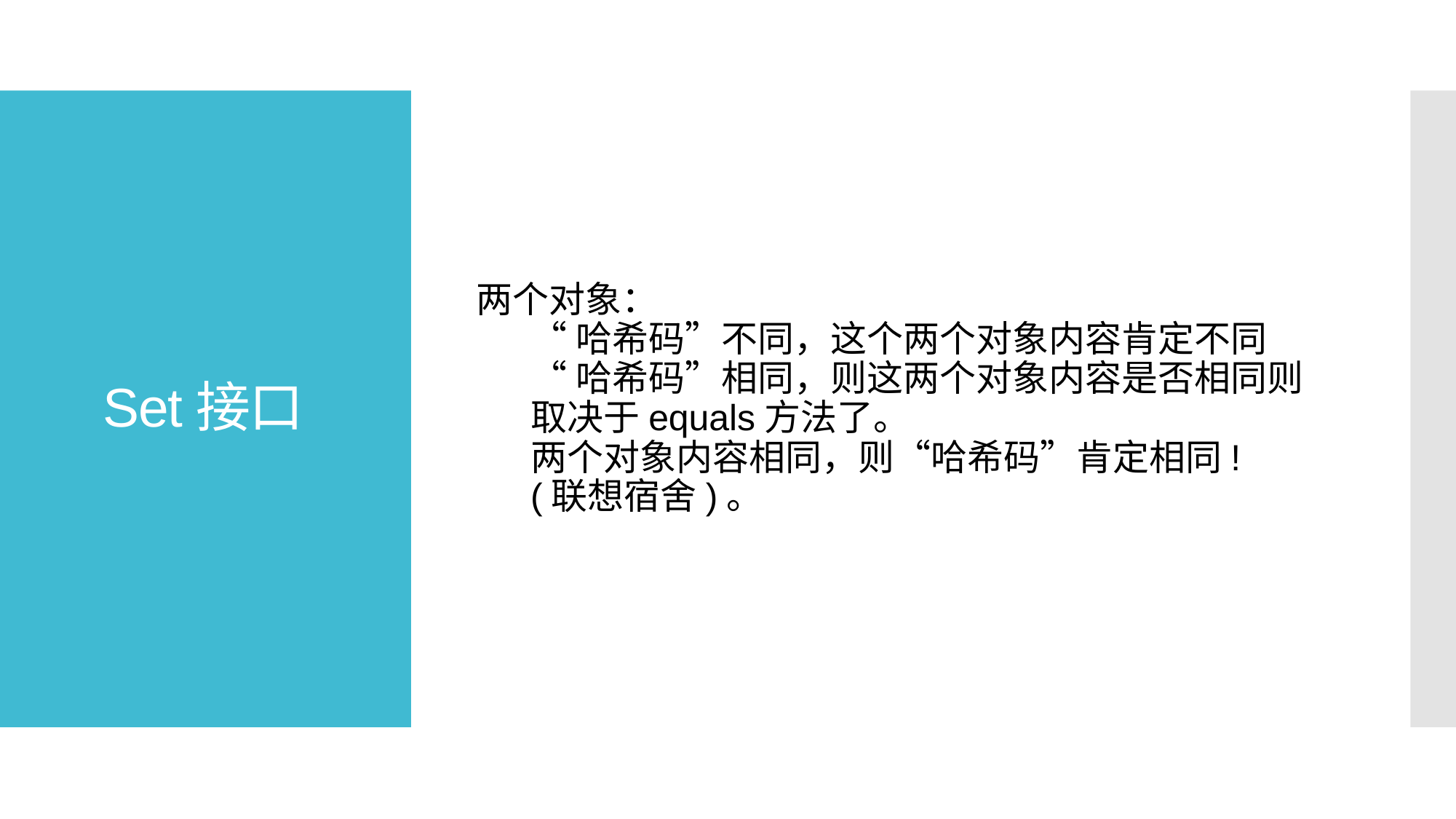

# Set接口
两个对象：
“哈希码”不同，这个两个对象内容肯定不同
“哈希码”相同，则这两个对象内容是否相同则取决于equals方法了。
两个对象内容相同，则“哈希码”肯定相同!
(联想宿舍)。